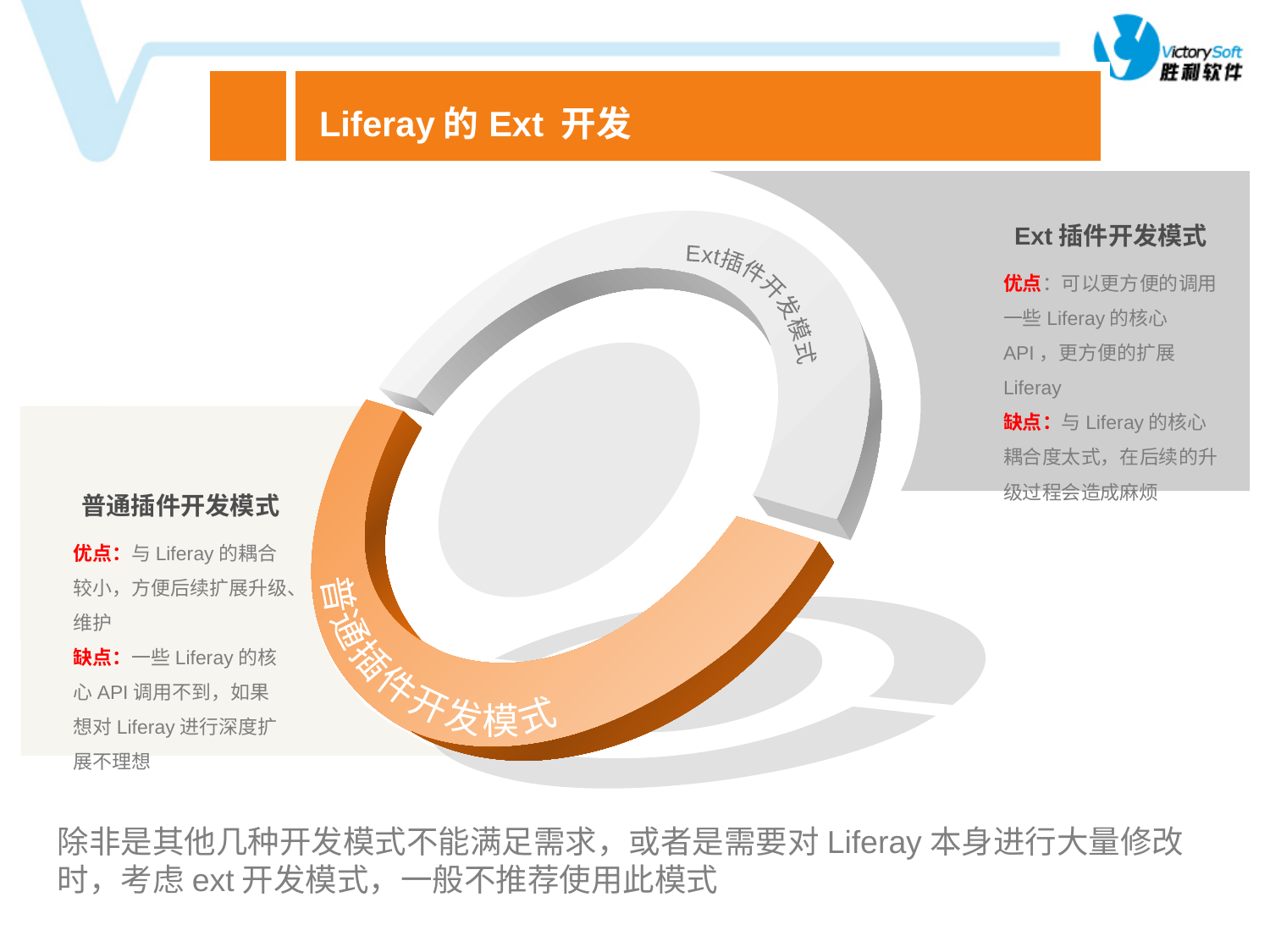

|  | Liferay的Ext 开发 |
| --- | --- |

Ext插件开发模式
优点：可以更方便的调用一些Liferay的核心API，更方便的扩展Liferay
缺点：与Liferay的核心耦合度太式，在后续的升级过程会造成麻烦
Ext插件开发模式

普通插件开发模式
普通插件开发模式
优点：与Liferay的耦合较小，方便后续扩展升级、维护
缺点：一些Liferay的核心API调用不到，如果想对Liferay进行深度扩展不理想

除非是其他几种开发模式不能满足需求，或者是需要对Liferay本身进行大量修改时，考虑ext开发模式，一般不推荐使用此模式